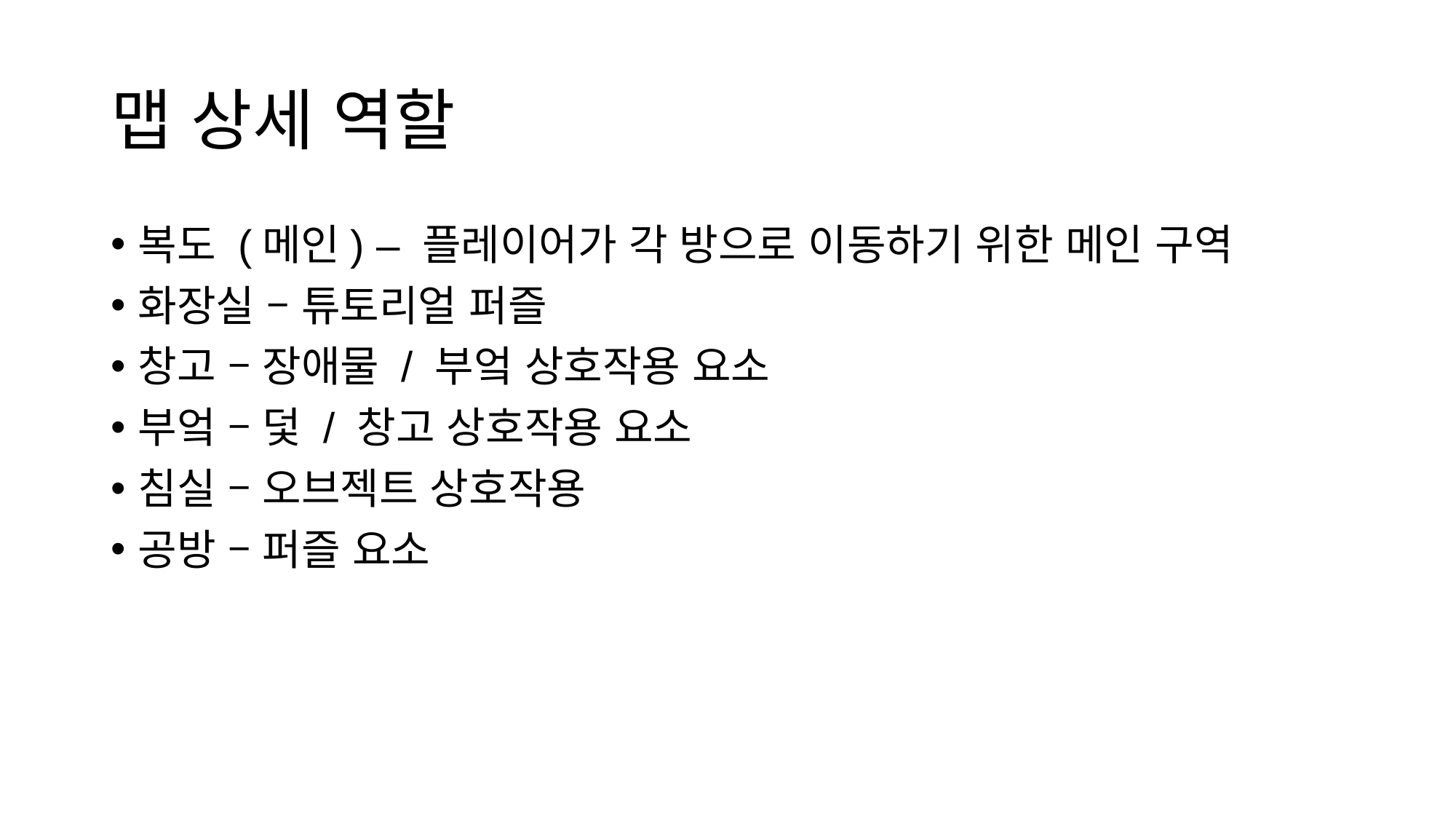

# 맵 상세 역할
복도 (메인) – 플레이어가 각 방으로 이동하기 위한 메인 구역
화장실 – 튜토리얼 퍼즐
창고 – 장애물 / 부엌 상호작용 요소
부엌 – 덫 / 창고 상호작용 요소
침실 – 오브젝트 상호작용
공방 – 퍼즐 요소